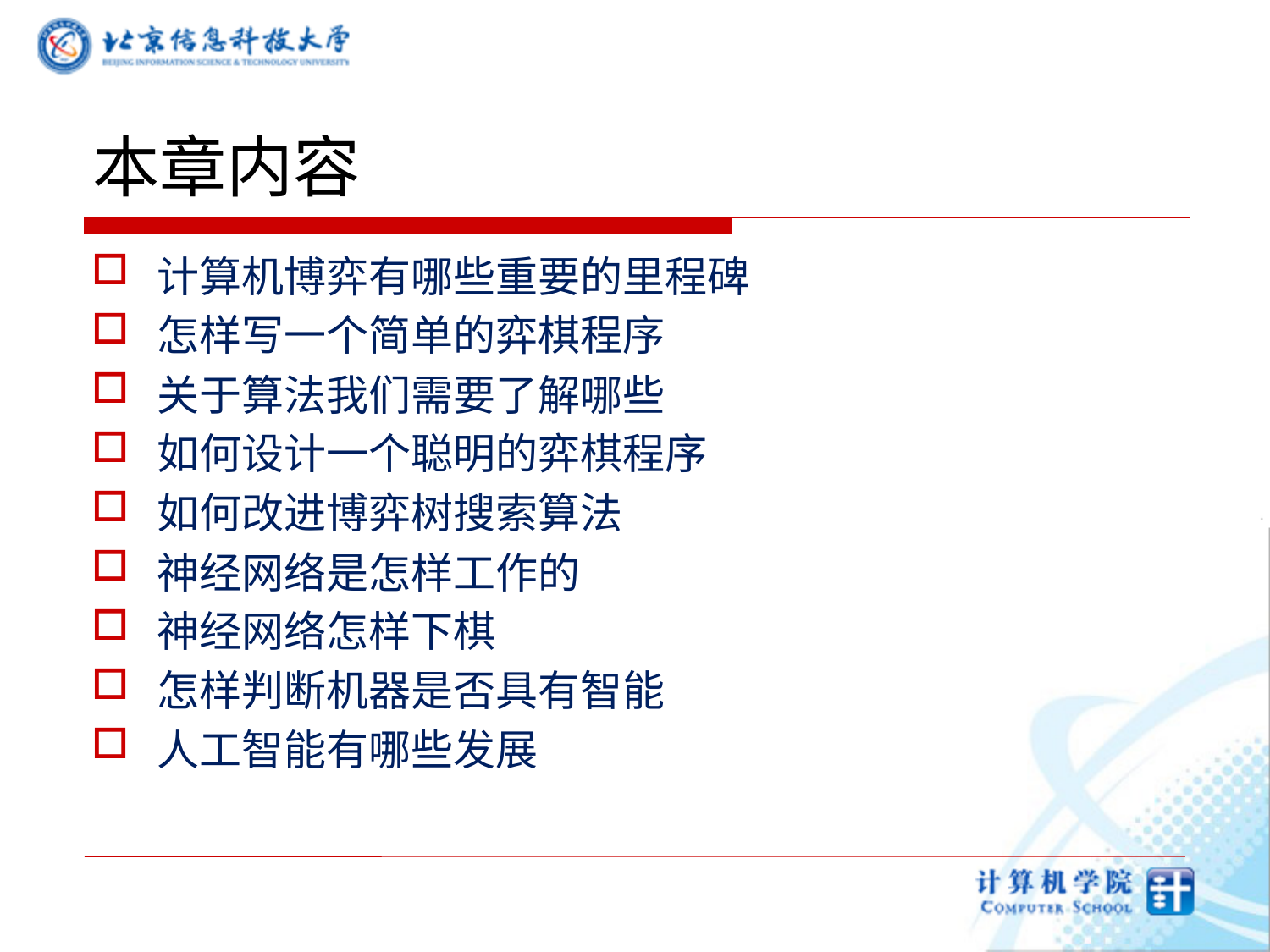

# 本章内容
计算机博弈有哪些重要的里程碑
怎样写一个简单的弈棋程序
关于算法我们需要了解哪些
如何设计一个聪明的弈棋程序
如何改进博弈树搜索算法
神经网络是怎样工作的
神经网络怎样下棋
怎样判断机器是否具有智能
人工智能有哪些发展